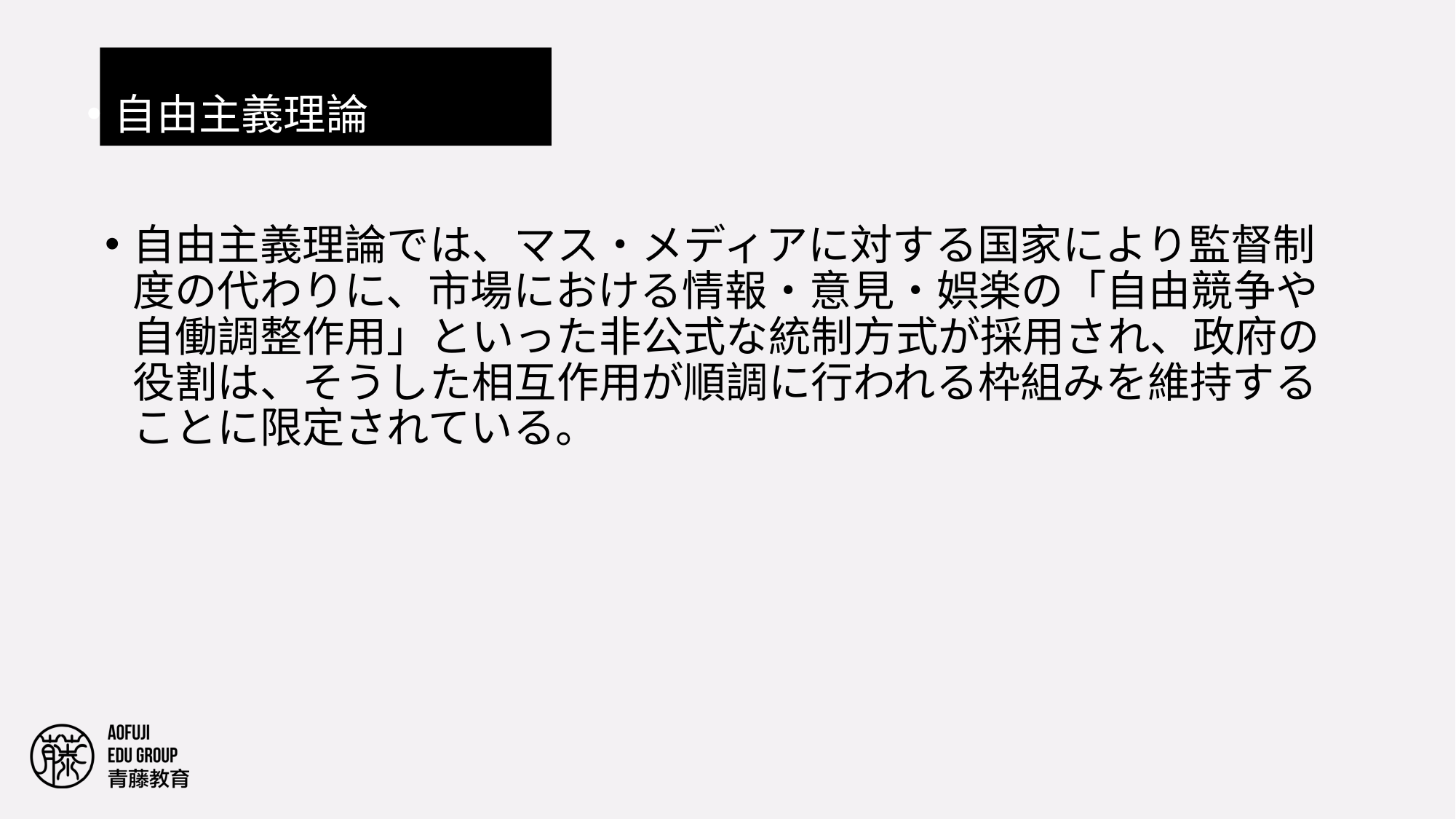

#

自由主義理論
自由主義理論では、マス・メディアに対する国家により監督制度の代わりに、市場における情報・意見・娯楽の「自由競争や自働調整作用」といった非公式な統制方式が採用され、政府の役割は、そうした相互作用が順調に行われる枠組みを維持することに限定されている。